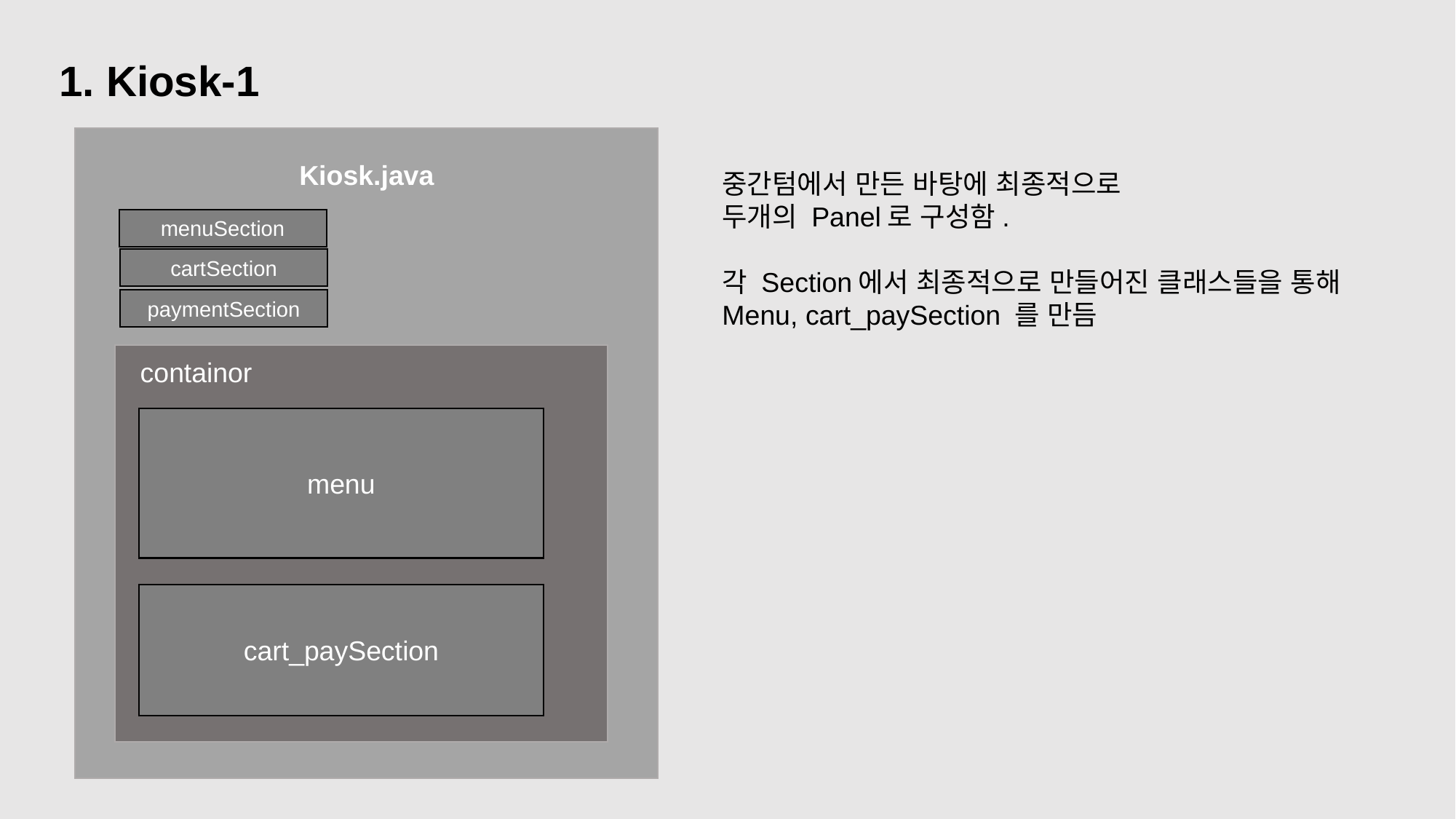

1. Kiosk-1
Kiosk.java

menuSection
cartSection
paymentSection

containor
menu
cart_paySection
중간텀에서 만든 바탕에 최종적으로
두개의 Panel로 구성함.

각 Section에서 최종적으로 만들어진 클래스들을 통해
Menu, cart_paySection 를 만듬